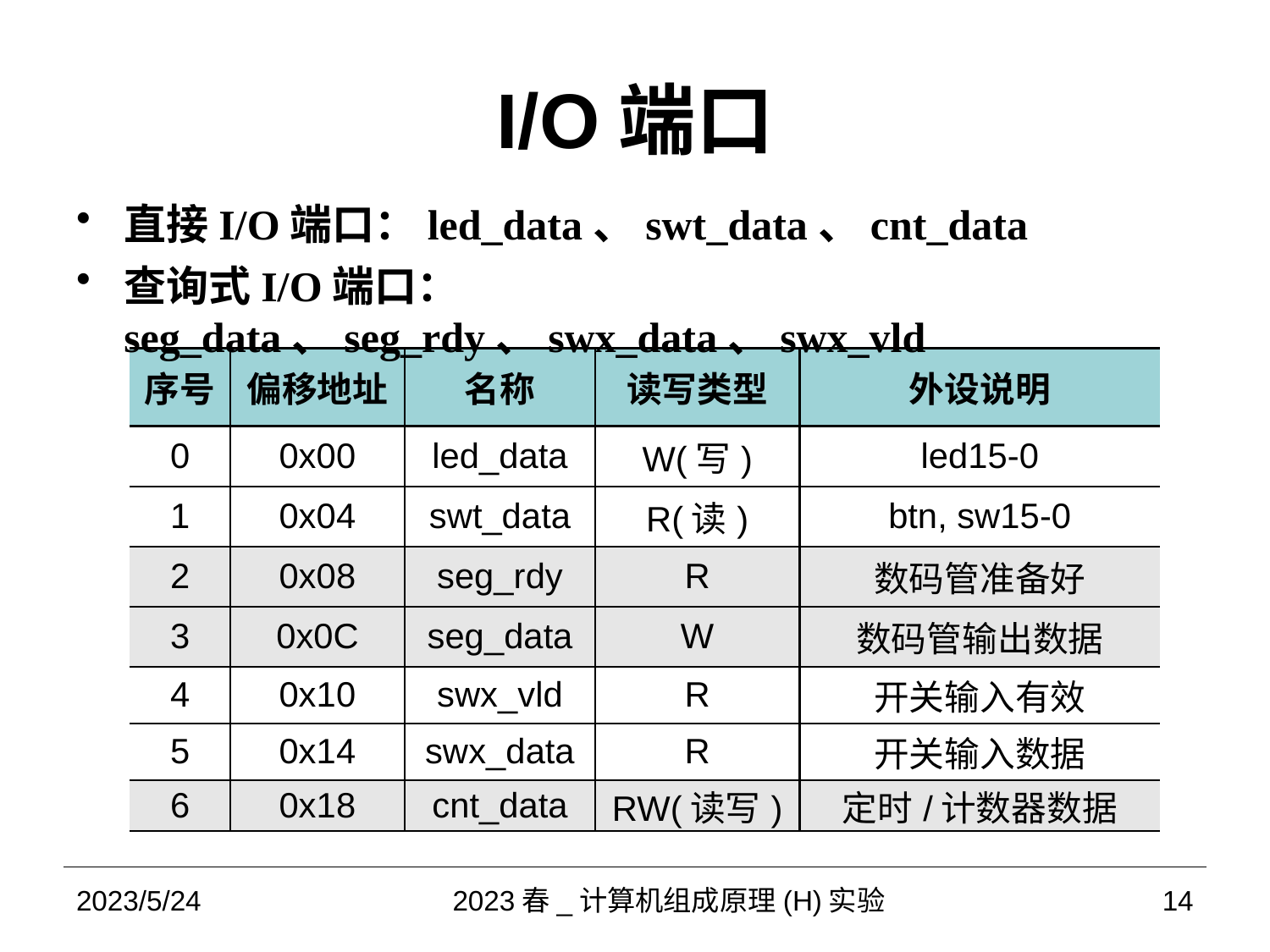

# I/O端口
直接I/O端口：led_data、swt_data、cnt_data
查询式I/O端口：seg_data、seg_rdy、swx_data、swx_vld
| 序号 | 偏移地址 | 名称 | 读写类型 | 外设说明 |
| --- | --- | --- | --- | --- |
| 0 | 0x00 | led\_data | W(写) | led15-0 |
| 1 | 0x04 | swt\_data | R(读) | btn, sw15-0 |
| 2 | 0x08 | seg\_rdy | R | 数码管准备好 |
| 3 | 0x0C | seg\_data | W | 数码管输出数据 |
| 4 | 0x10 | swx\_vld | R | 开关输入有效 |
| 5 | 0x14 | swx\_data | R | 开关输入数据 |
| 6 | 0x18 | cnt\_data | RW(读写) | 定时/计数器数据 |
2023/5/24
2023春_计算机组成原理(H)实验
14